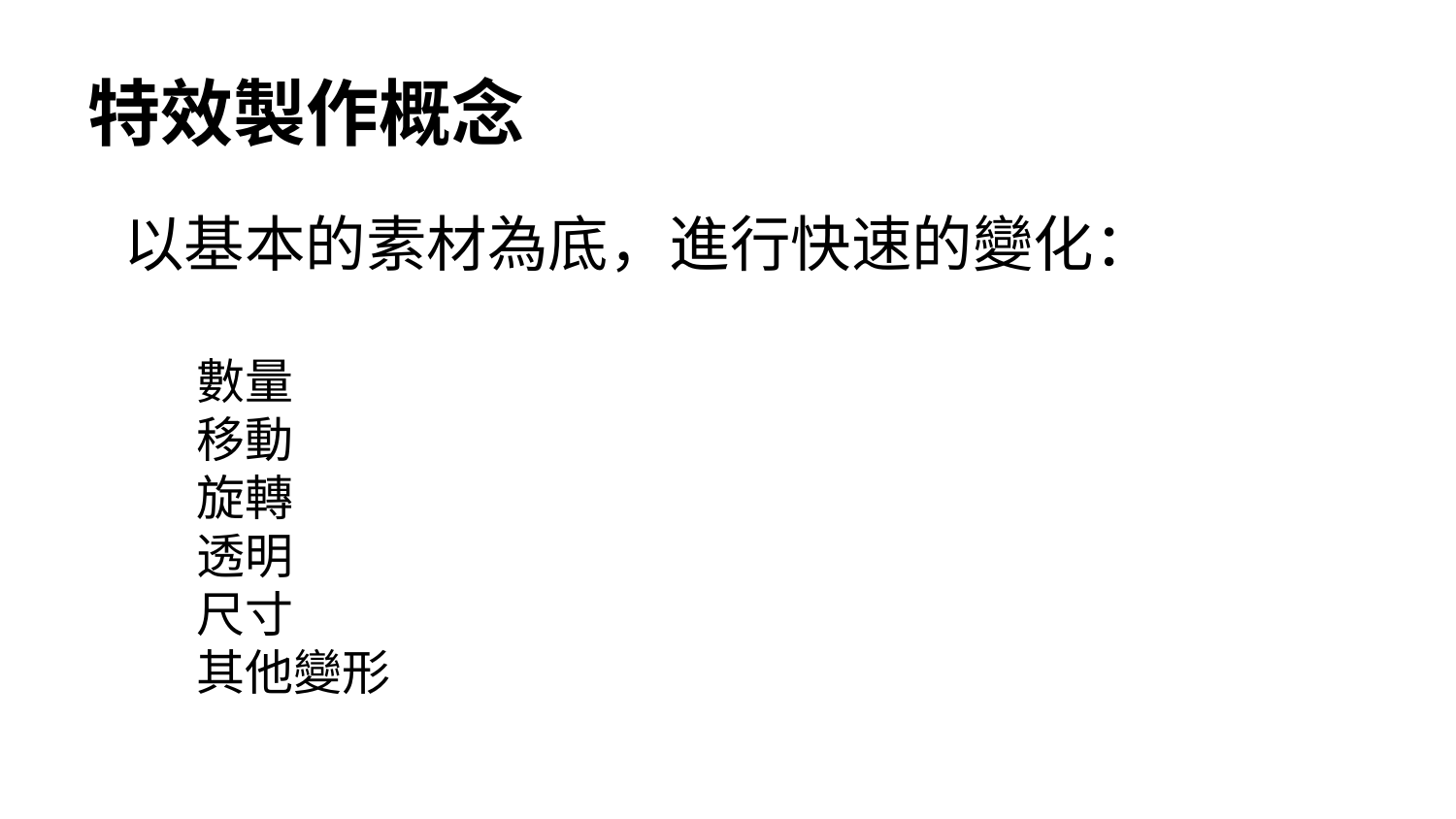

# 特效製作概念
以基本的素材為底，進行快速的變化：

數量
移動
旋轉
透明
尺寸
其他變形